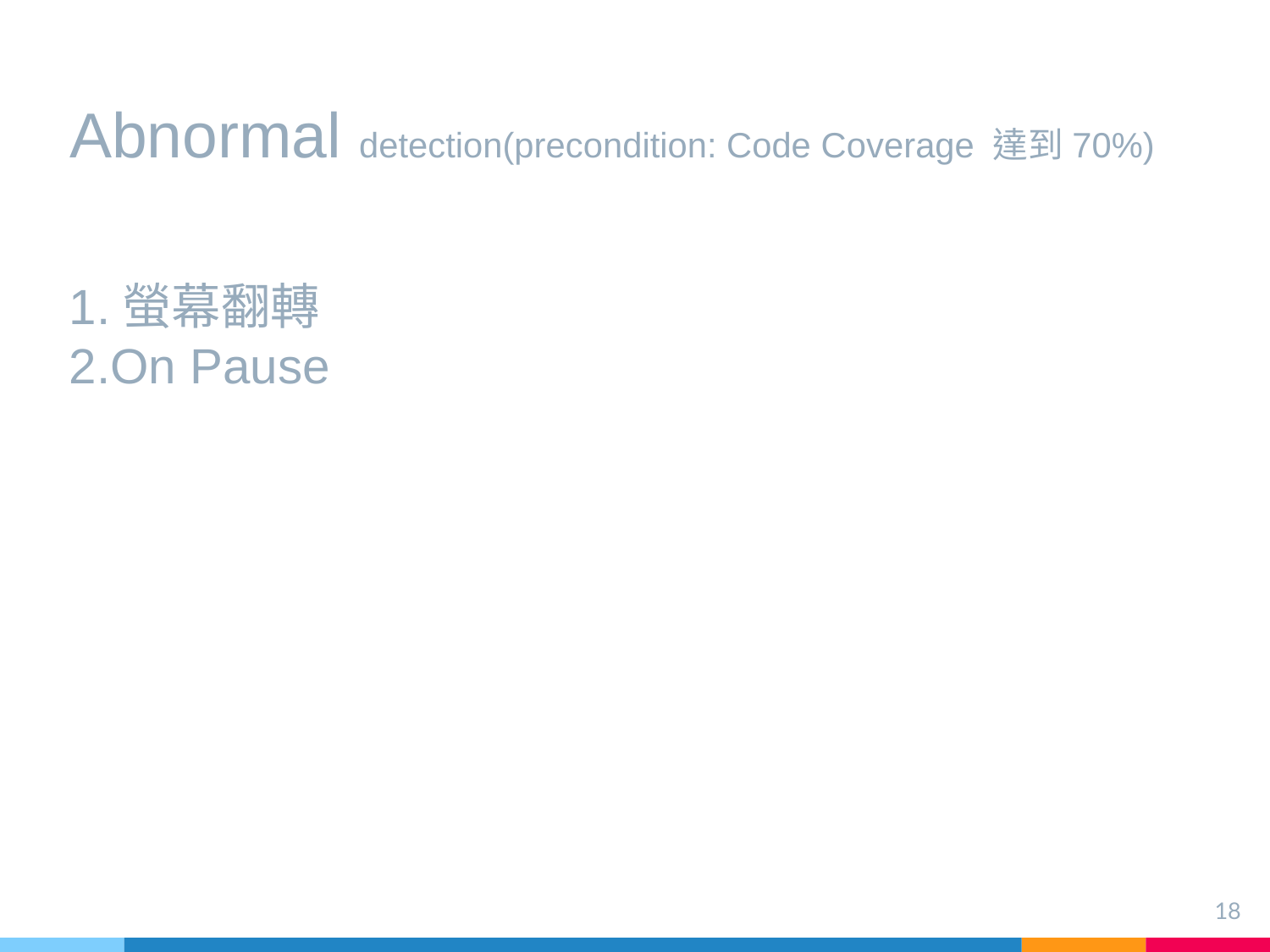

# Abnormal detection(precondition: Code Coverage 達到70%)
1.螢幕翻轉
2.On Pause
18